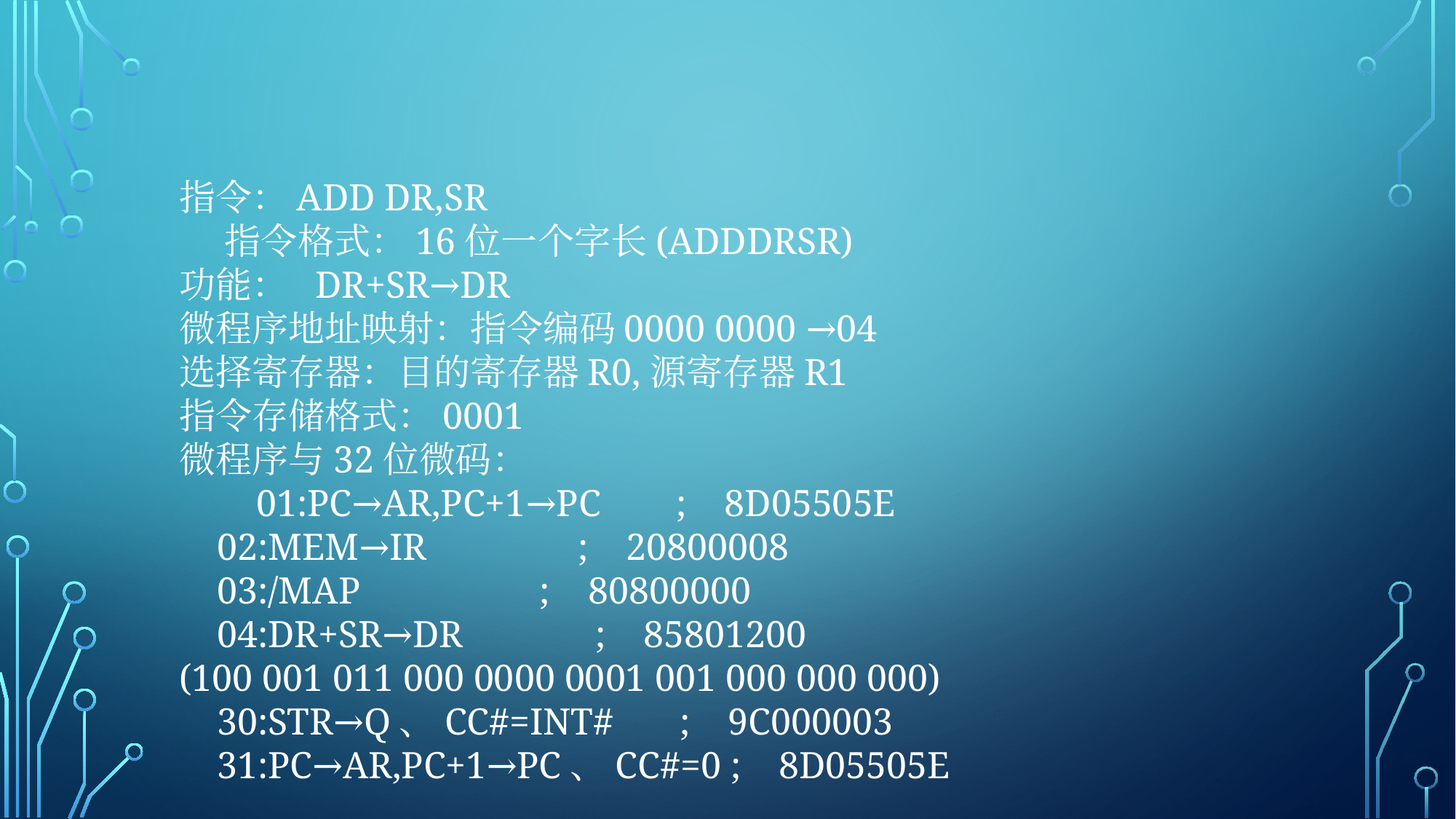

指令：ADD DR,SR
    指令格式：16位一个字长(ADDDRSR)
功能：  DR+SR→DR
微程序地址映射：指令编码0000 0000 →04
选择寄存器：目的寄存器R0,源寄存器R1
指令存储格式：0001
微程序与32位微码：
	01:PC→AR,PC+1→PC        ;    8D05505E
    02:MEM→IR                ;    20800008
    03:/MAP                   ;    80800000
    04:DR+SR→DR              ;    85801200
(100 001 011 000 0000 0001 001 000 000 000)
    30:STR→Q、CC#=INT#       ;    9C000003
    31:PC→AR,PC+1→PC、CC#=0 ;    8D05505E